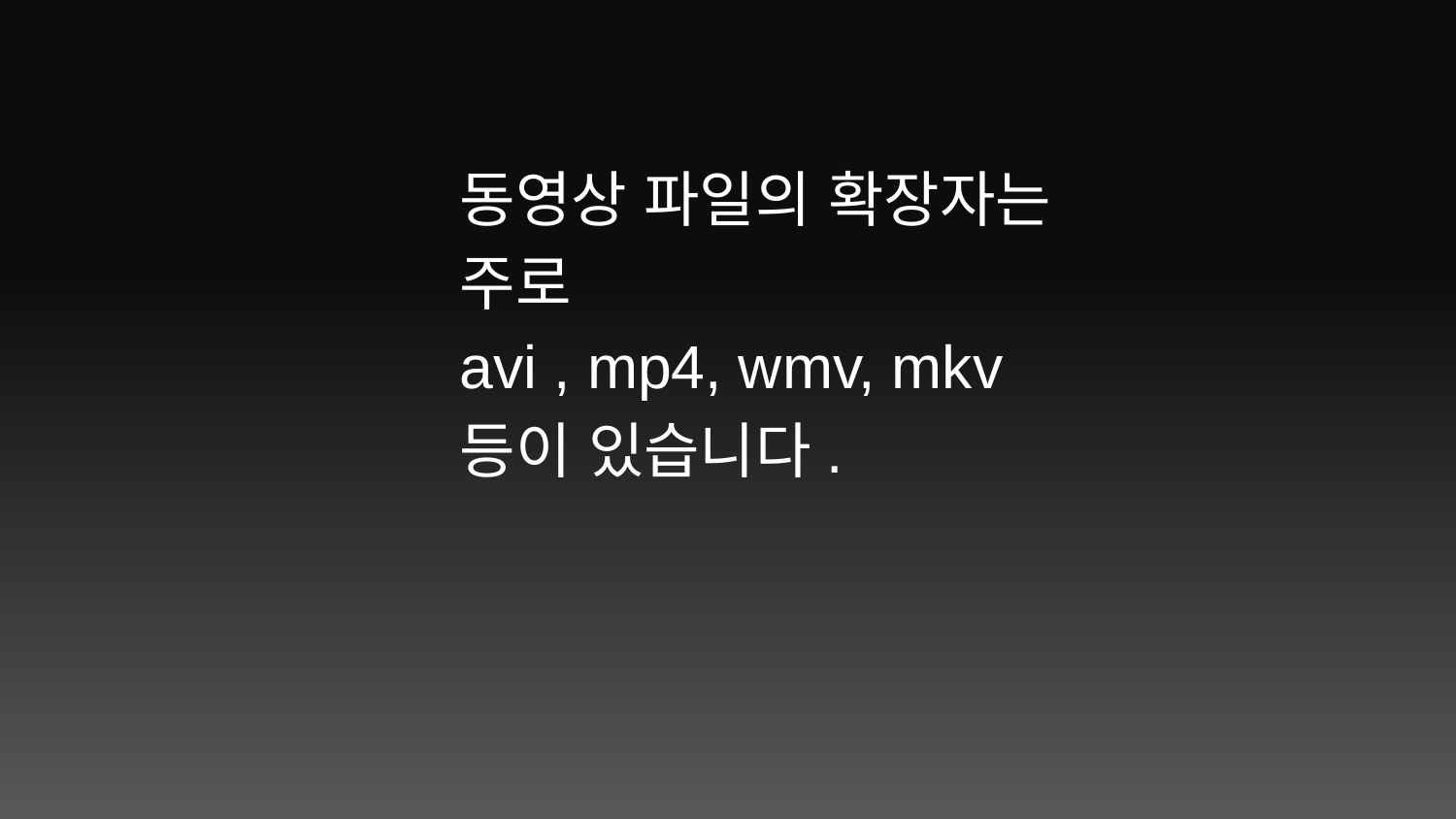

동영상 파일의 확장자는
주로
avi , mp4, wmv, mkv
등이 있습니다.